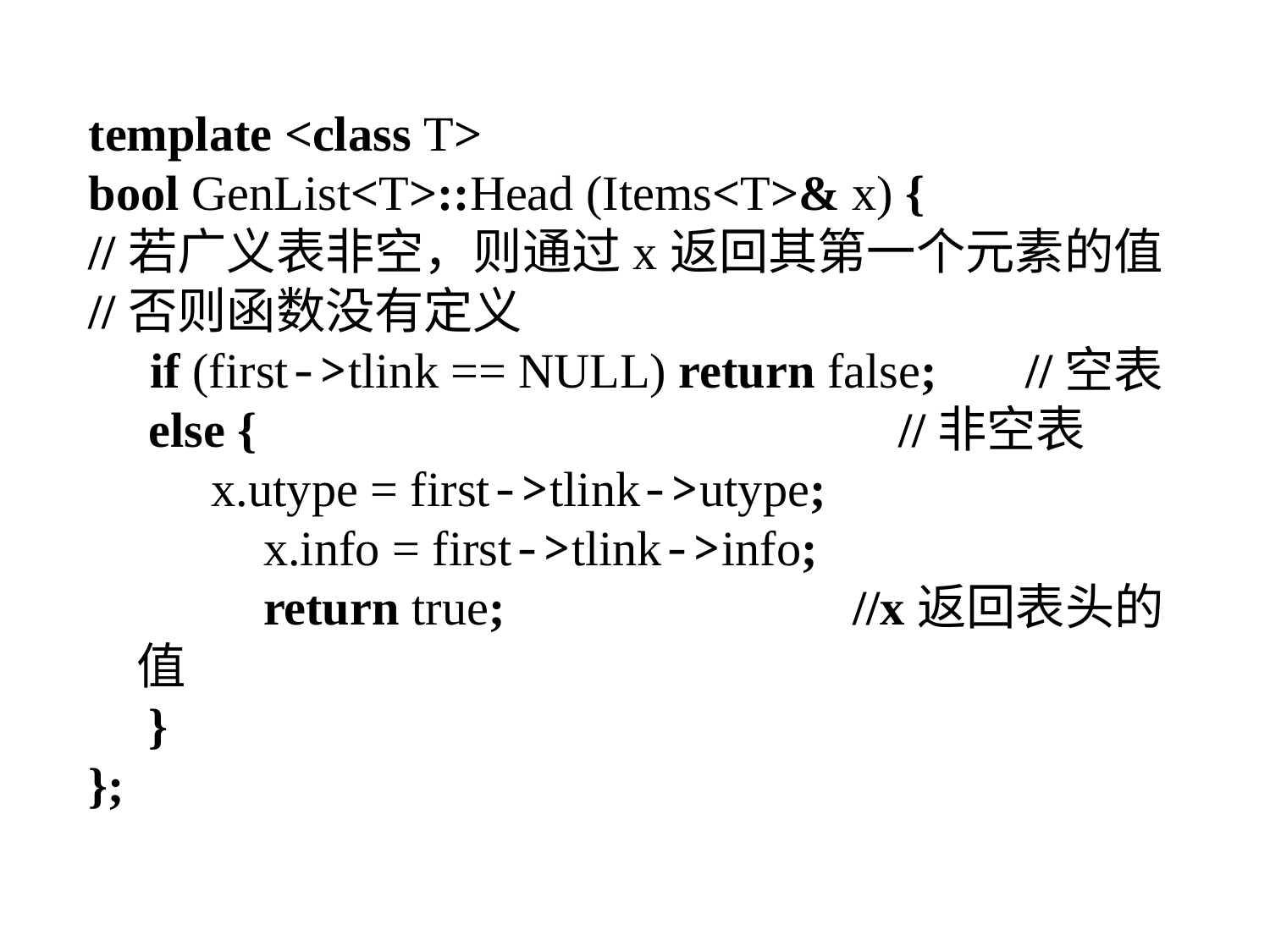

template <class T>
bool GenList<T>::Head (Items<T>& x) {
//若广义表非空，则通过x返回其第一个元素的值
//否则函数没有定义
     if (first->tlink == NULL) return false;	//空表
	 else {						//非空表
          x.utype = first->tlink->utype;
		x.info = first->tlink->info;
		return true;		                 //x返回表头的值
	 }
};